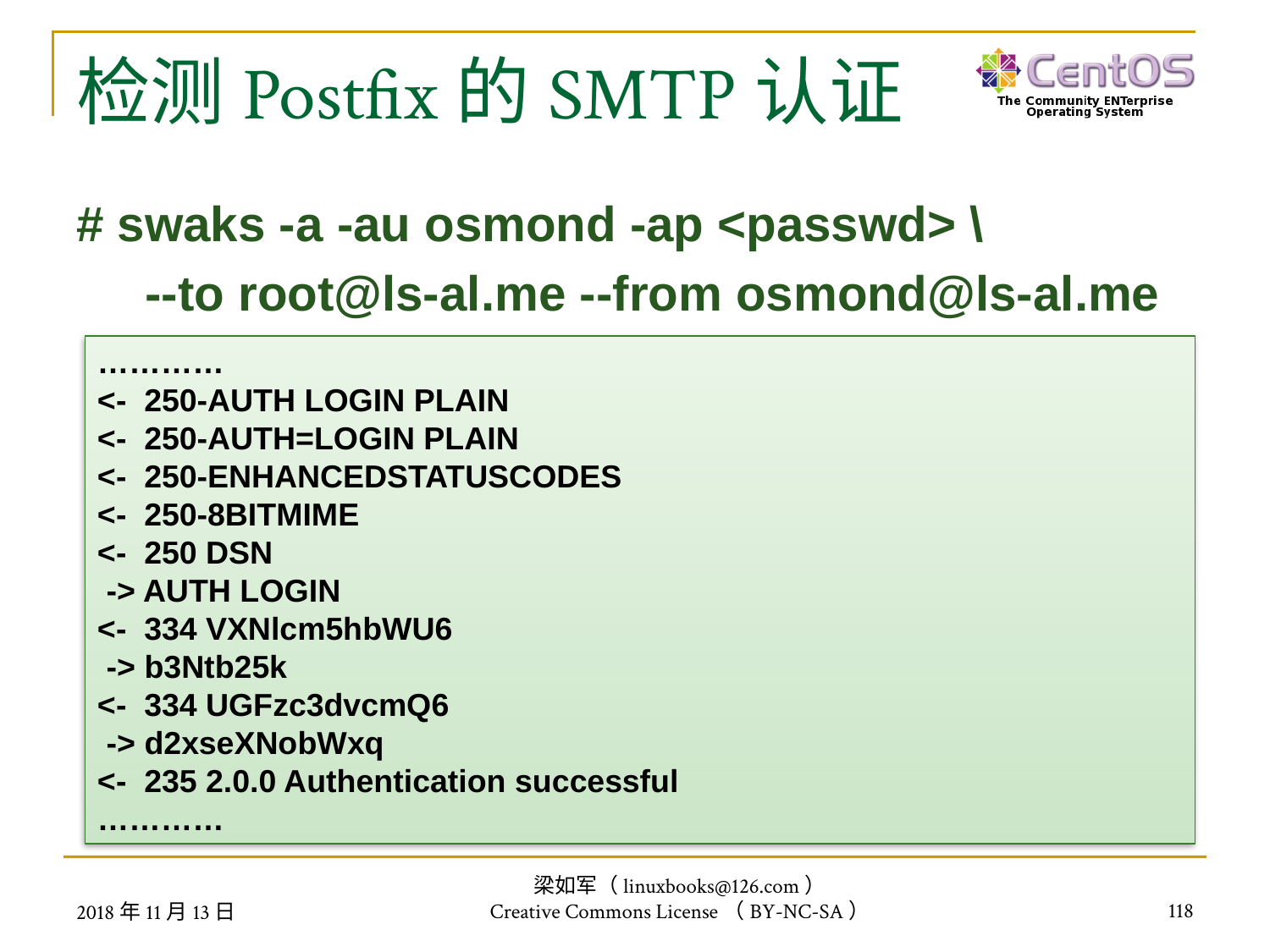

# 检测Postfix的SMTP认证
# swaks -a -au osmond -ap <passwd> \
     --to root@ls-al.me --from osmond@ls-al.me

…………
<-  250-AUTH LOGIN PLAIN
<-  250-AUTH=LOGIN PLAIN
<-  250-ENHANCEDSTATUSCODES
<-  250-8BITMIME
<-  250 DSN
 -> AUTH LOGIN
<-  334 VXNlcm5hbWU6
 -> b3Ntb25k
<-  334 UGFzc3dvcmQ6
 -> d2xseXNobWxq
<-  235 2.0.0 Authentication successful
…………
梁如军（linuxbooks@126.com）
Creative Commons License（BY-NC-SA）
2018年11月13日
118